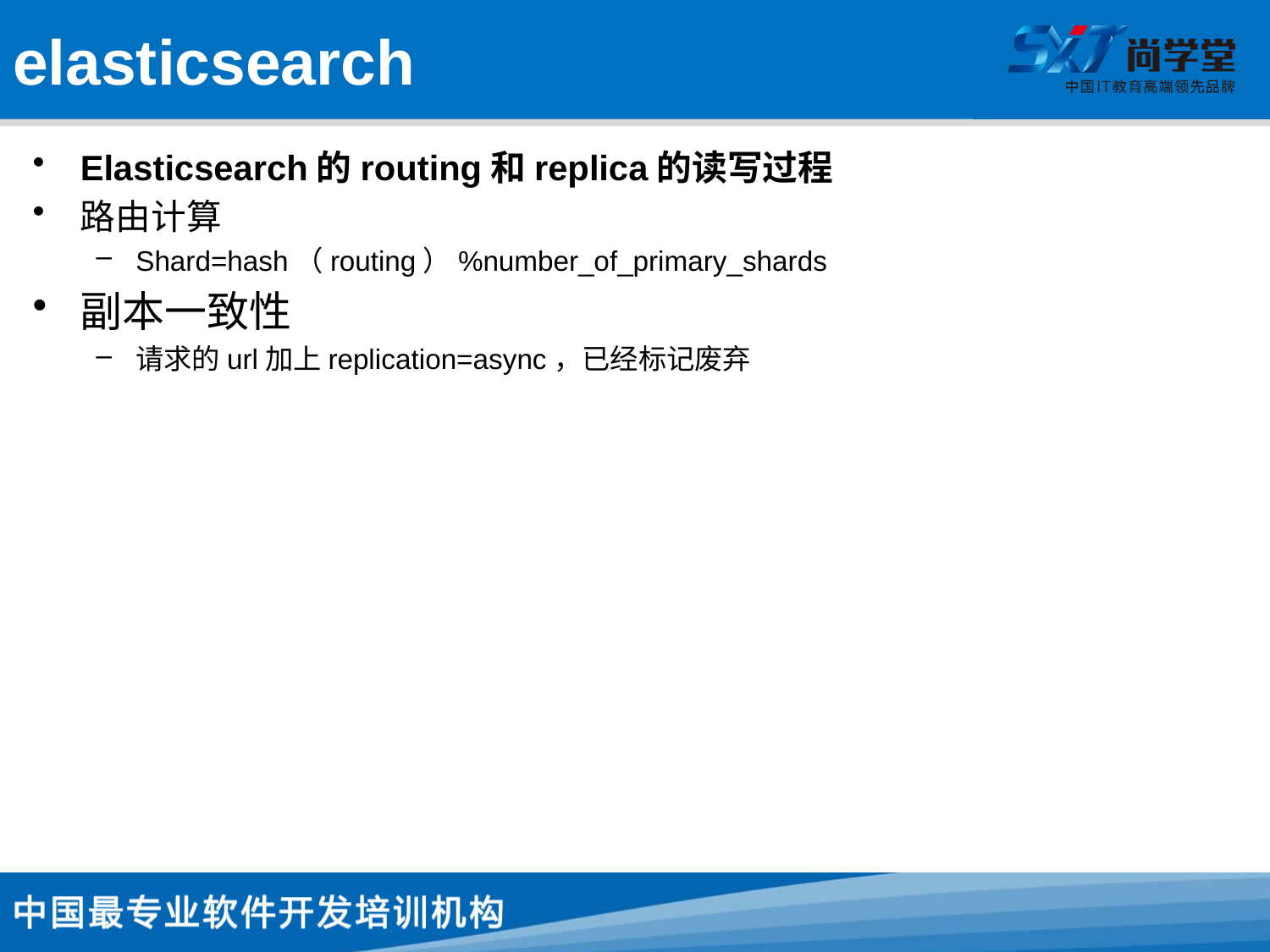

# elasticsearch
Elasticsearch的routing和replica的读写过程
路由计算
Shard=hash（routing）%number_of_primary_shards
副本一致性
请求的url加上replication=async，已经标记废弃